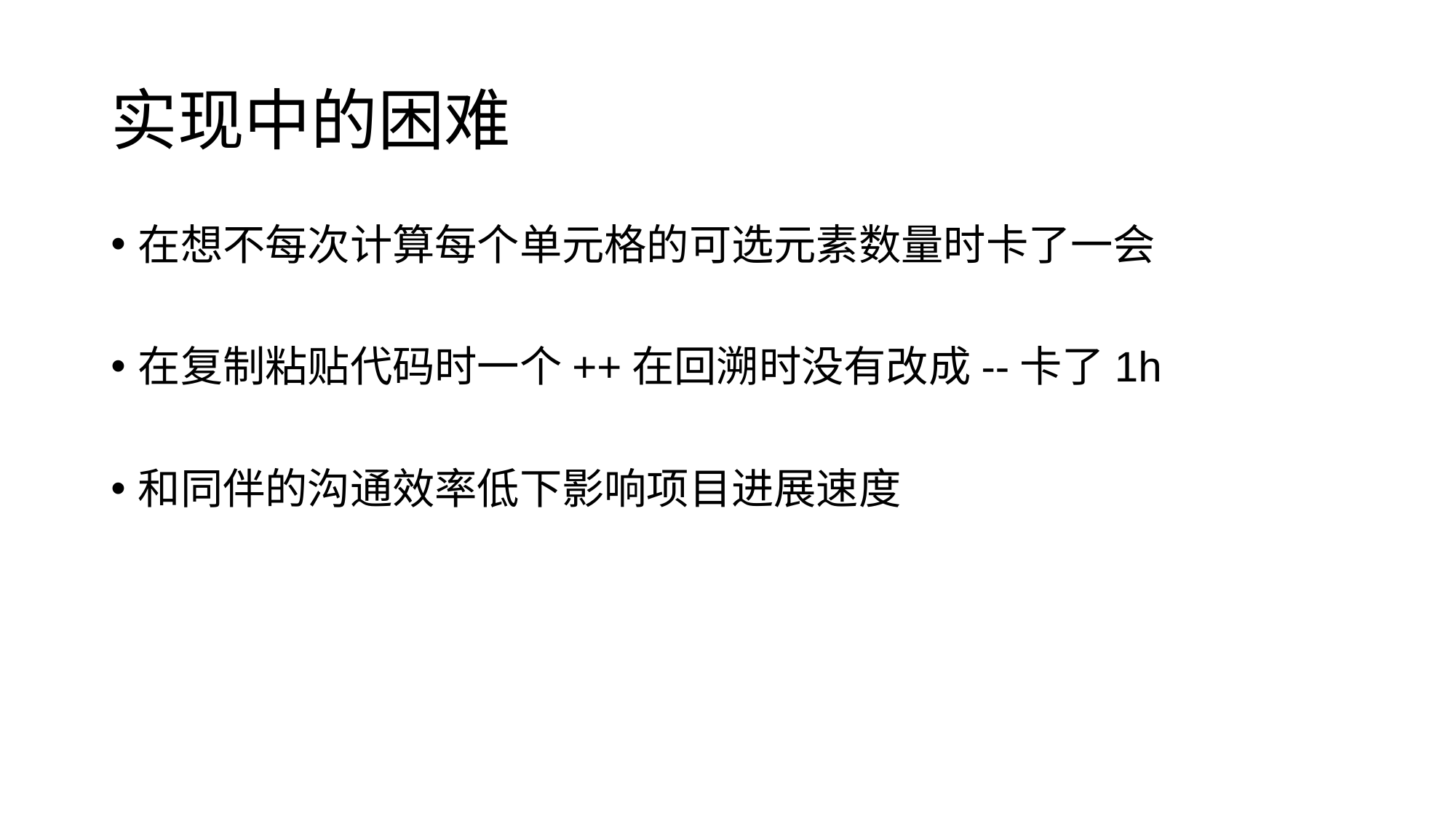

# 实现中的困难
在想不每次计算每个单元格的可选元素数量时卡了一会

在复制粘贴代码时一个++在回溯时没有改成--卡了1h

和同伴的沟通效率低下影响项目进展速度